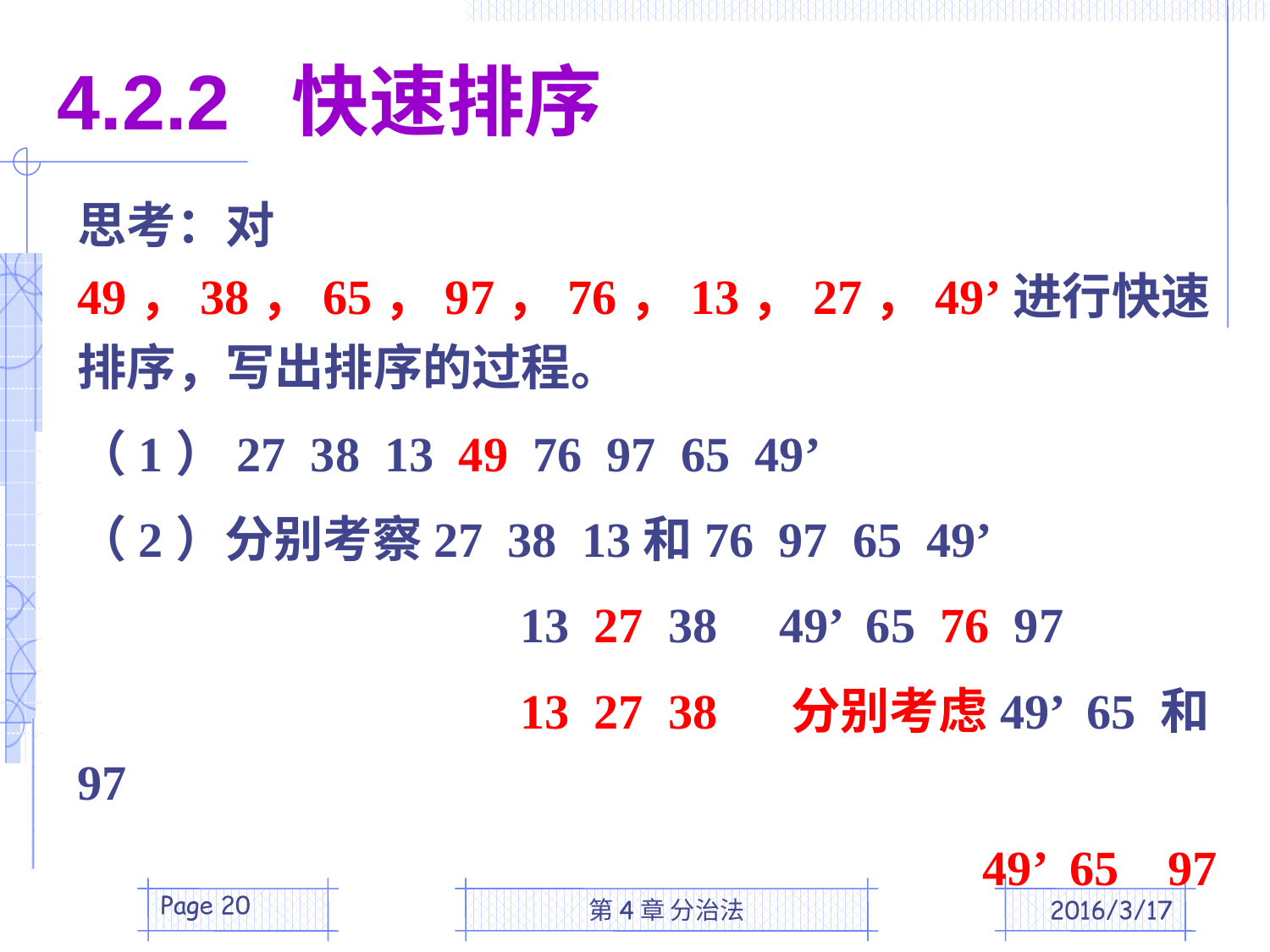

4.2.2  快速排序
思考：对49，38，65，97，76，13，27，49’进行快速排序，写出排序的过程。
（1）27  38  13  49  76  97  65  49’
（2）分别考察27  38  13和76  97  65  49’
			     13  27  38     49’  65  76  97
			     13  27  38     分别考虑49’  65 和97
					                      49’  65    97
（3）最终结果:13  27  38  49  49’  65  76  97

Page 20
第4章 分治法
2016/3/17